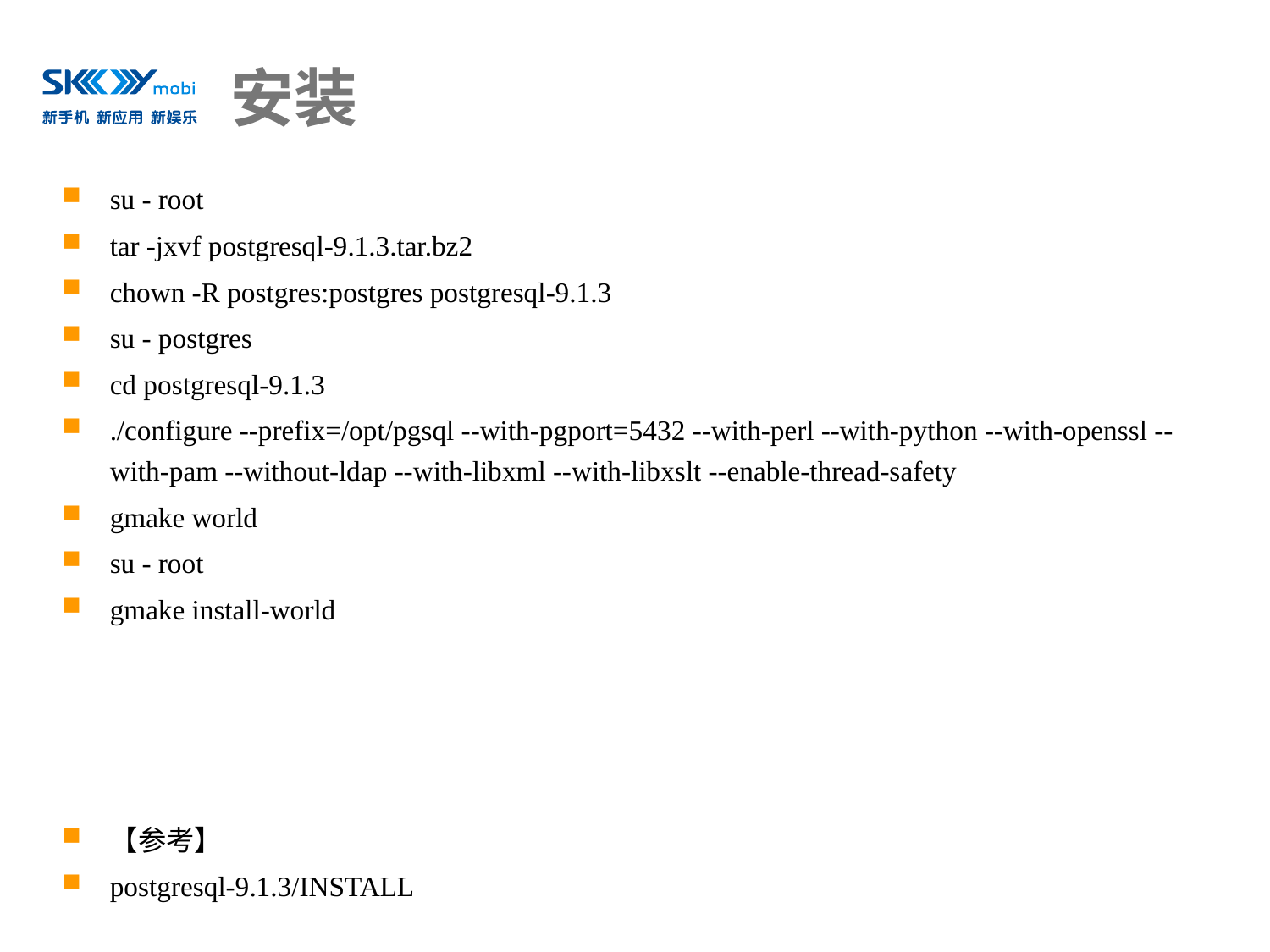

# 安装
su - root
tar -jxvf postgresql-9.1.3.tar.bz2
chown -R postgres:postgres postgresql-9.1.3
su - postgres
cd postgresql-9.1.3
./configure --prefix=/opt/pgsql --with-pgport=5432 --with-perl --with-python --with-openssl --with-pam --without-ldap --with-libxml --with-libxslt --enable-thread-safety
gmake world
su - root
gmake install-world

【参考】
postgresql-9.1.3/INSTALL